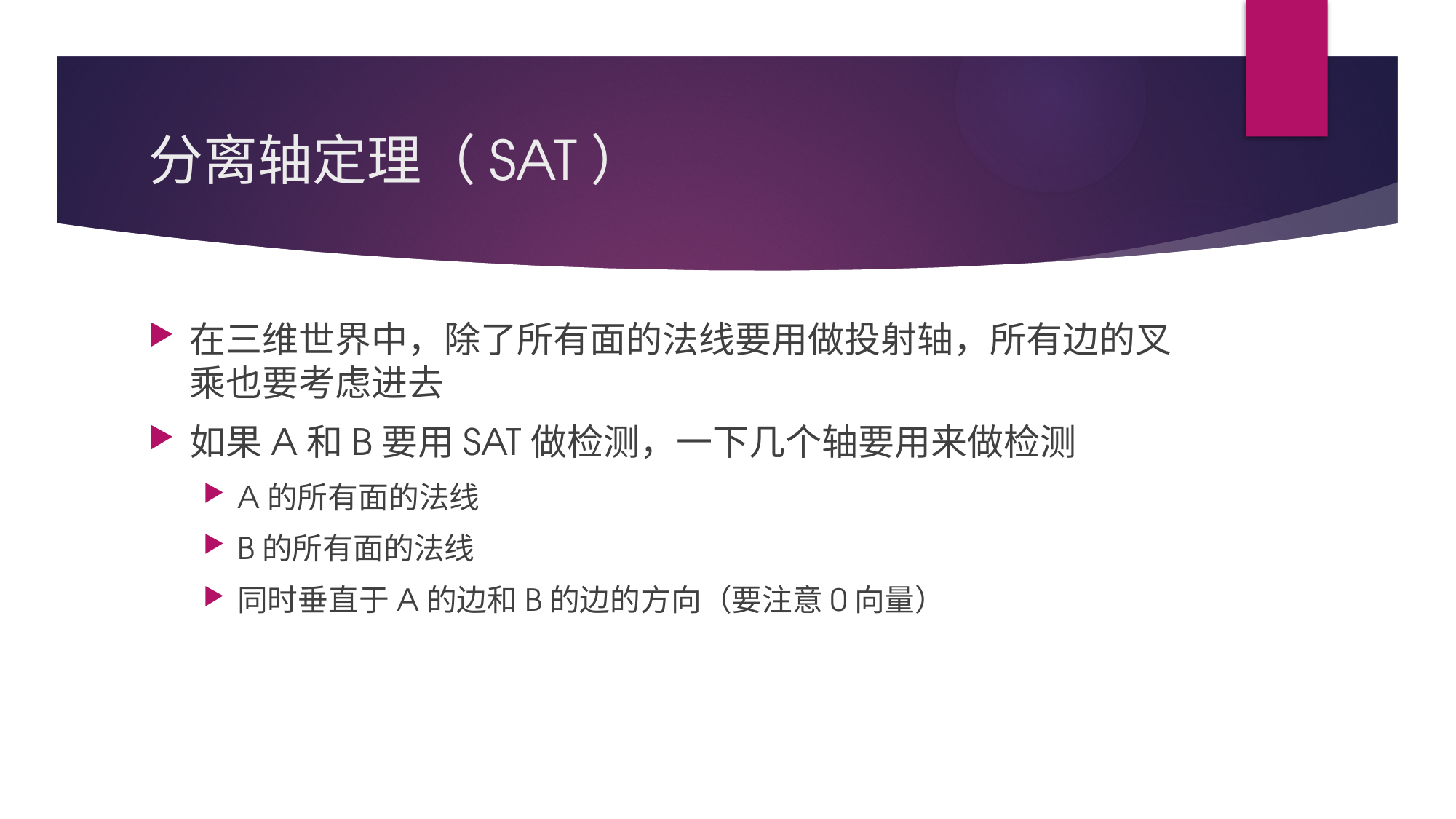

# 分离轴定理（SAT）
在三维世界中，除了所有面的法线要用做投射轴，所有边的叉乘也要考虑进去
如果A和B要用SAT做检测，一下几个轴要用来做检测
A的所有面的法线
B的所有面的法线
同时垂直于A的边和B的边的方向（要注意0向量）